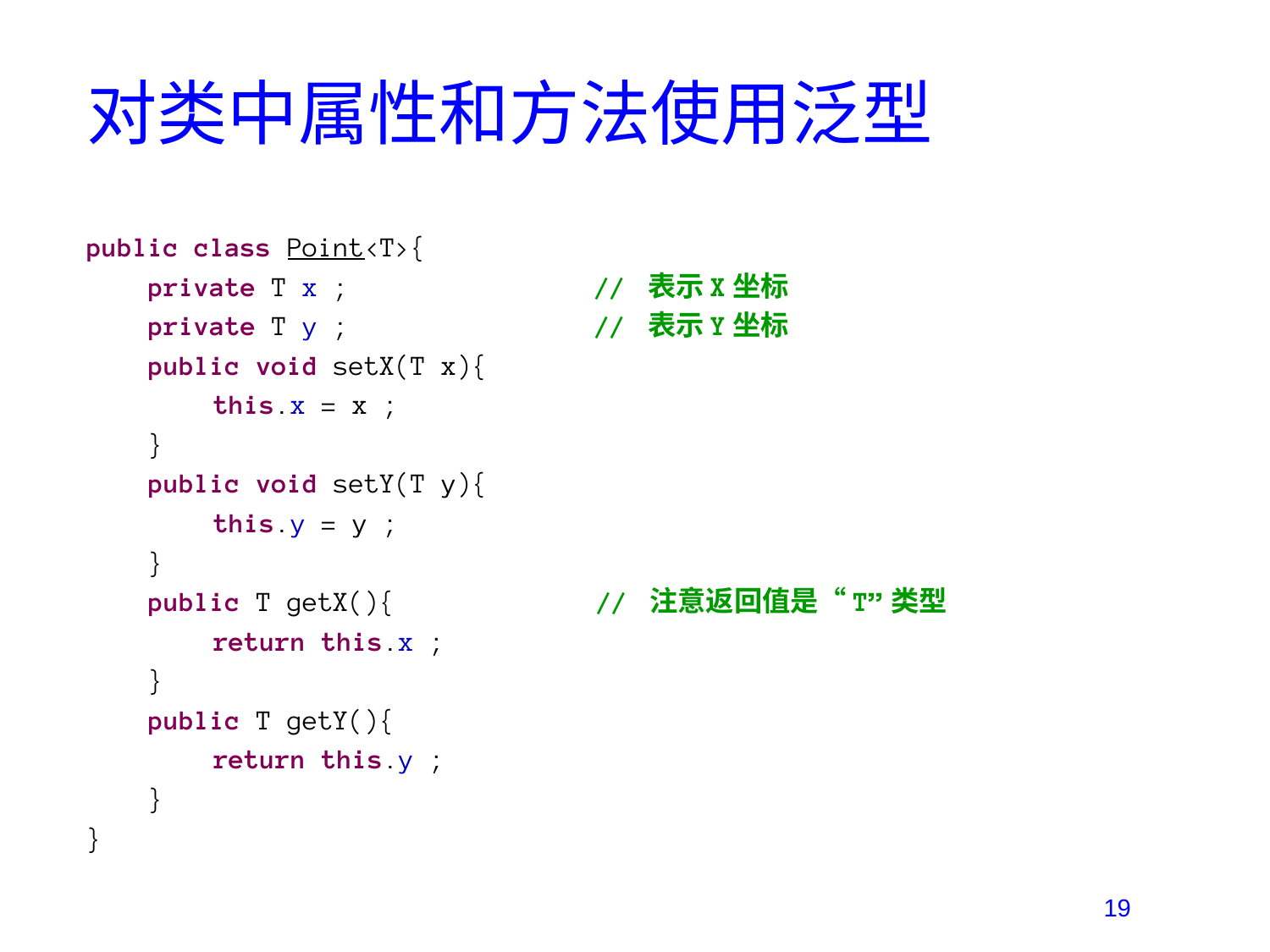

# 对类中属性和方法使用泛型
public class Point<T>{
    private T x ;		// 表示X坐标
    private T y ;		// 表示Y坐标
    public void setX(T x){
  	this.x = x ;
    }
    public void setY(T y){
	this.y = y ;
    }
    public T getX(){             // 注意返回值是“T”类型
	return this.x ;
    }
    public T getY(){
 	return this.y ;
    }
}

19